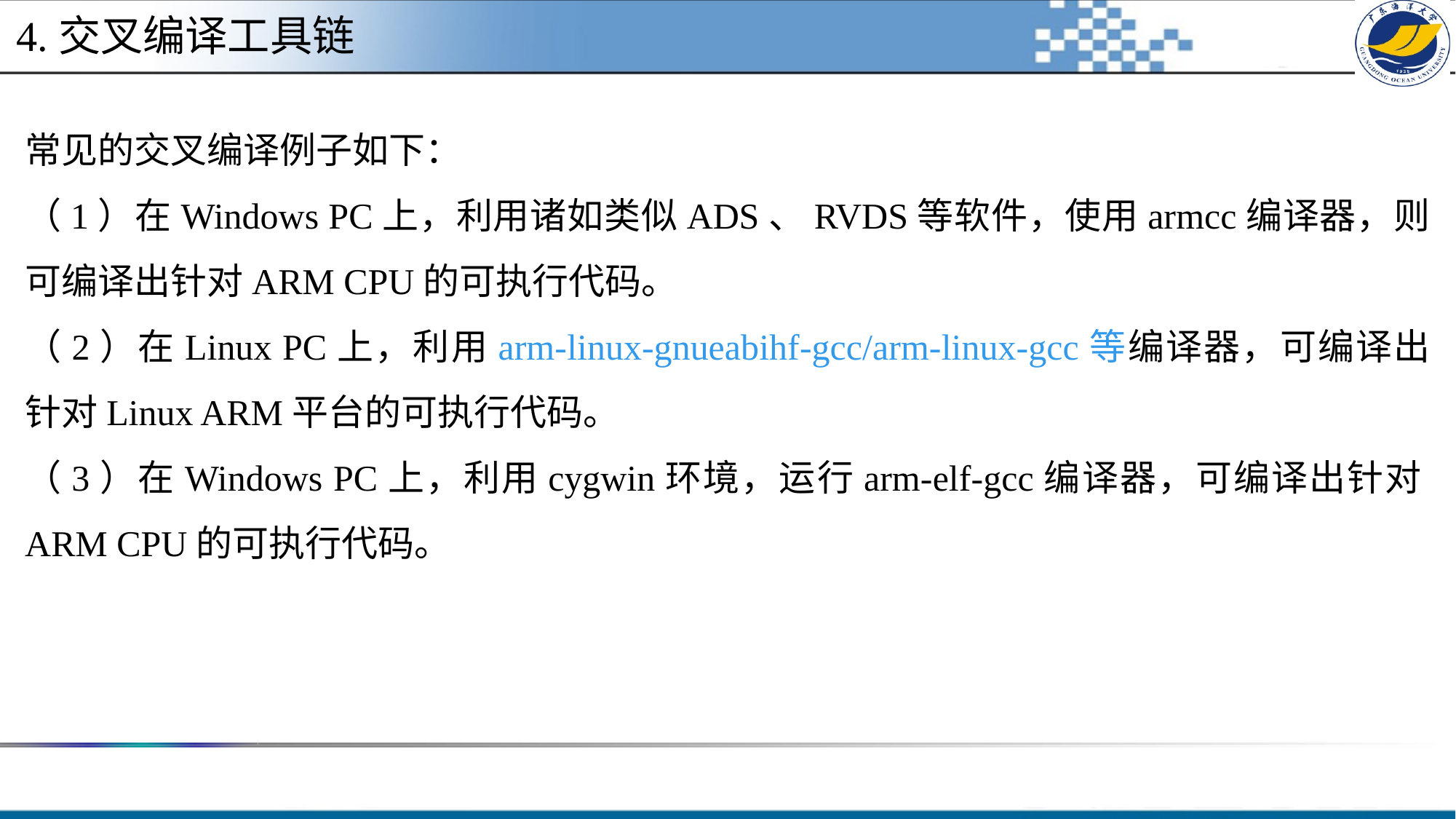

4.交叉编译工具链

常见的交叉编译例子如下：
（1）在Windows PC上，利用诸如类似ADS、RVDS等软件，使用armcc编译器，则可编译出针对ARM CPU的可执行代码。
（2）在Linux PC上，利用arm-linux-gnueabihf-gcc/arm-linux-gcc等编译器，可编译出针对Linux ARM平台的可执行代码。
（3）在Windows PC上，利用cygwin环境，运行arm-elf-gcc编译器，可编译出针对ARM CPU的可执行代码。